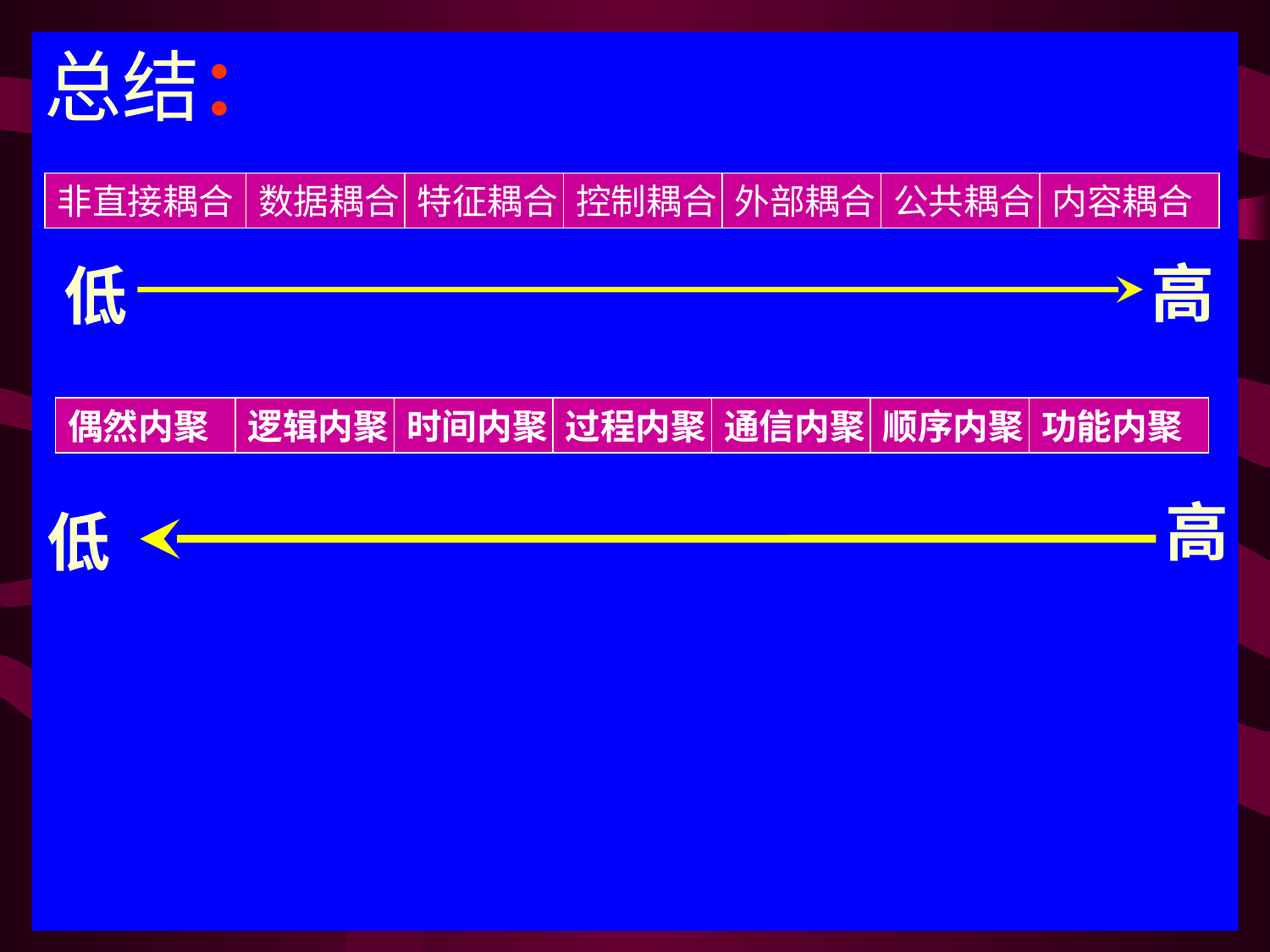

总结：

非直接耦合
数据耦合
特征耦合
控制耦合
外部耦合
公共耦合
内容耦合
高
低

偶然内聚
逻辑内聚
时间内聚
过程内聚
通信内聚
顺序内聚
功能内聚
高
低

160